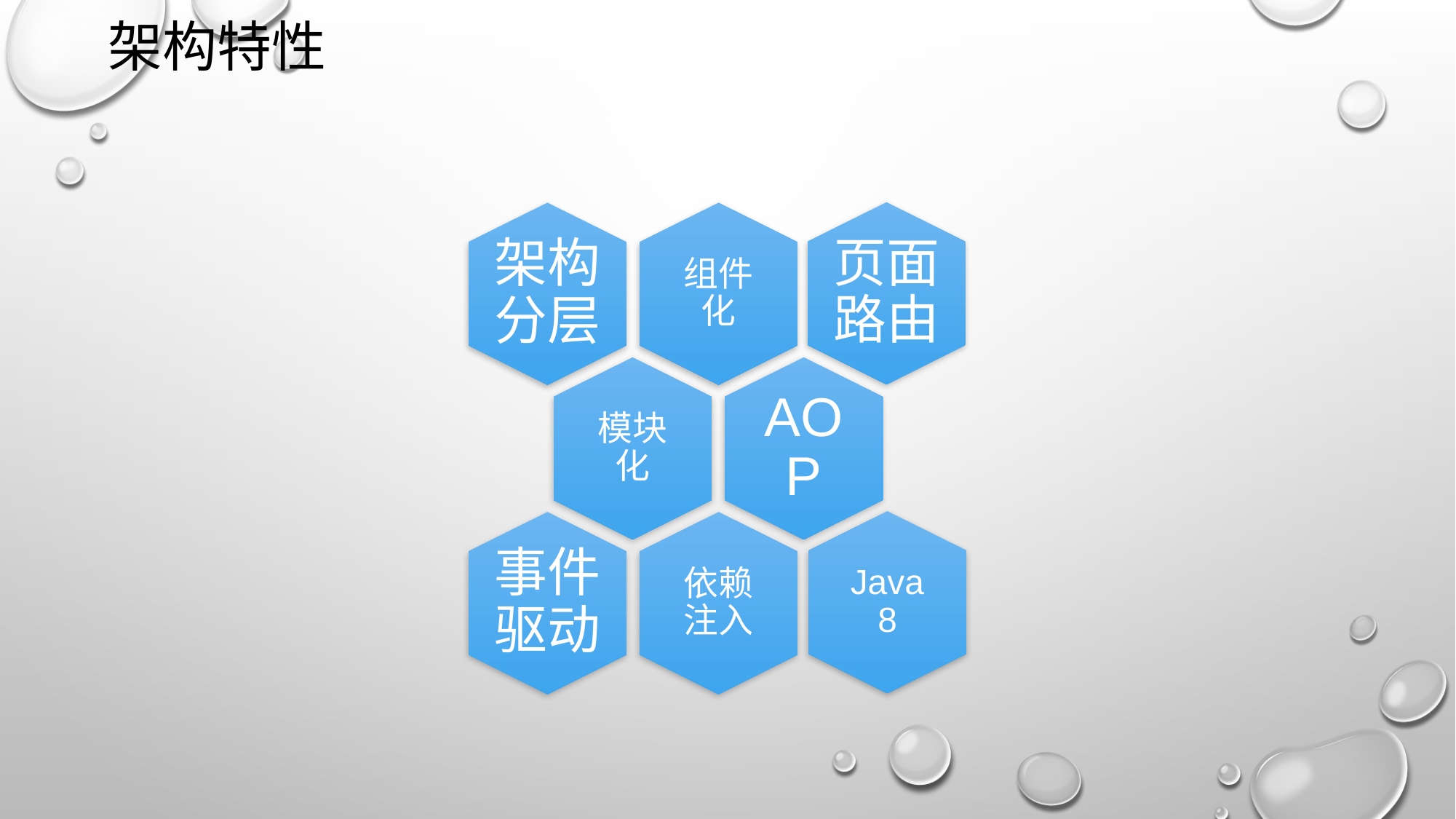

# 架构特性
组件化
架构分层
模块化
AOP
依赖注入

事件驱动
Java8
页面路由